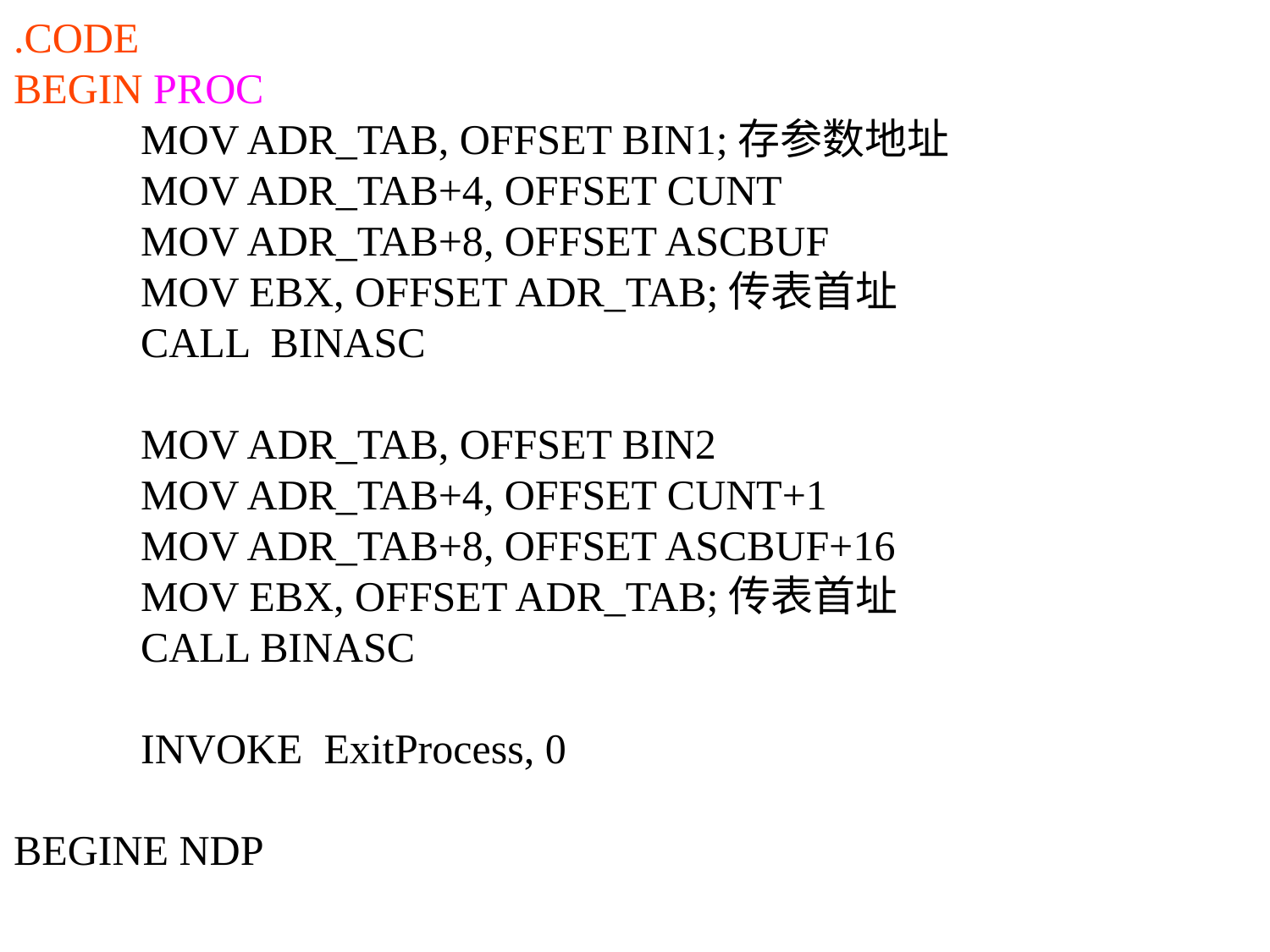

.CODE
BEGIN PROC
	MOV ADR_TAB, OFFSET BIN1;存参数地址
	MOV ADR_TAB+4, OFFSET CUNT
	MOV ADR_TAB+8, OFFSET ASCBUF
	MOV EBX, OFFSET ADR_TAB;传表首址
	CALL  BINASC

	MOV ADR_TAB, OFFSET BIN2
	MOV ADR_TAB+4, OFFSET CUNT+1
	MOV ADR_TAB+8, OFFSET ASCBUF+16
	MOV EBX, OFFSET ADR_TAB;传表首址
	CALL BINASC

	INVOKE  ExitProcess, 0

BEGINE NDP